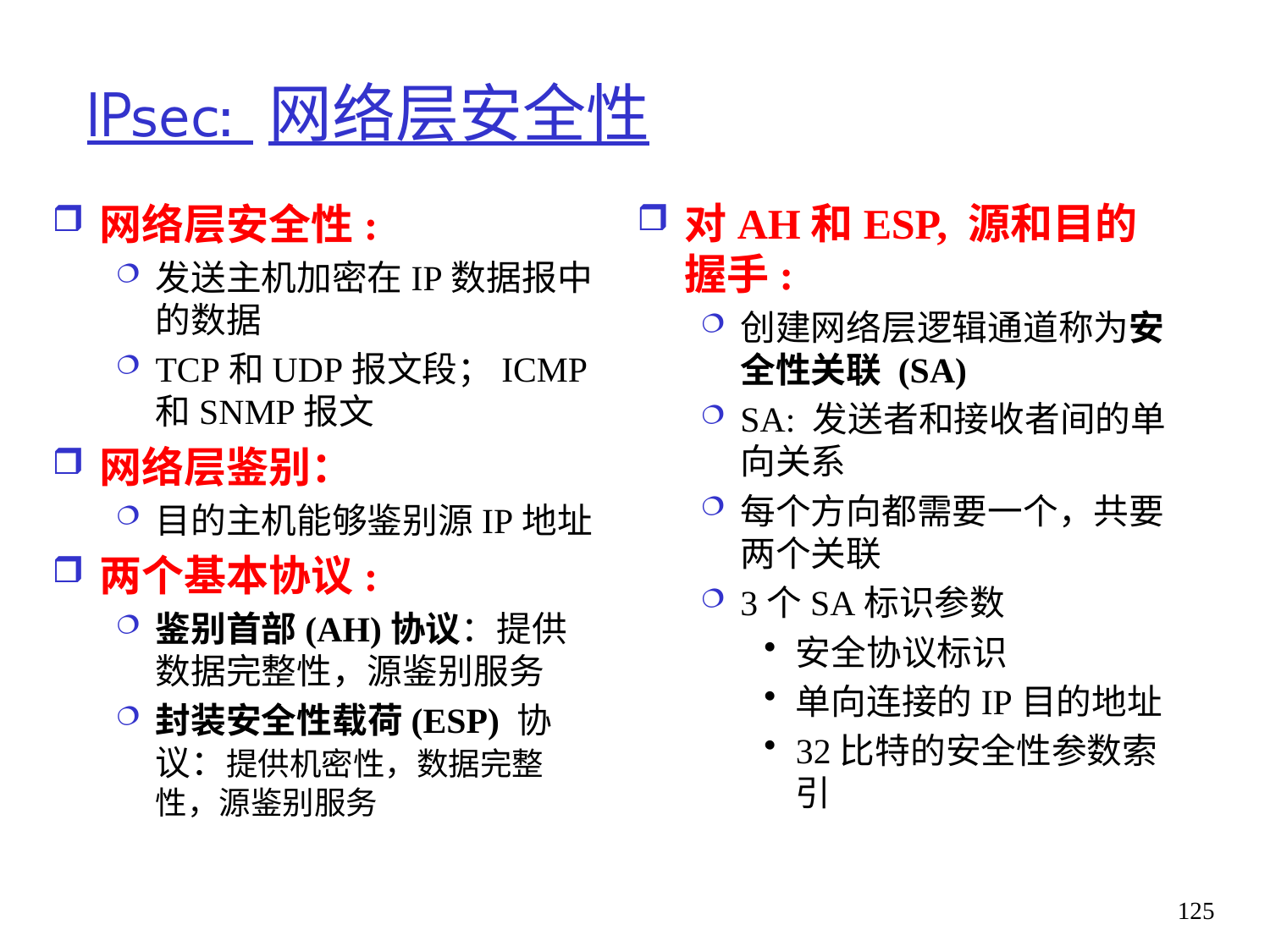

# IPsec: 网络层安全性
对AH和ESP, 源和目的握手:
创建网络层逻辑通道称为安全性关联 (SA)
SA: 发送者和接收者间的单向关系
每个方向都需要一个，共要两个关联
3个SA标识参数
安全协议标识
单向连接的IP目的地址
32比特的安全性参数索引
网络层安全性:
发送主机加密在IP数据报中的数据
TCP和UDP报文段；ICMP和SNMP报文
网络层鉴别：
目的主机能够鉴别源IP地址
两个基本协议:
鉴别首部(AH)协议：提供数据完整性，源鉴别服务
封装安全性载荷(ESP) 协议：提供机密性，数据完整性，源鉴别服务
125